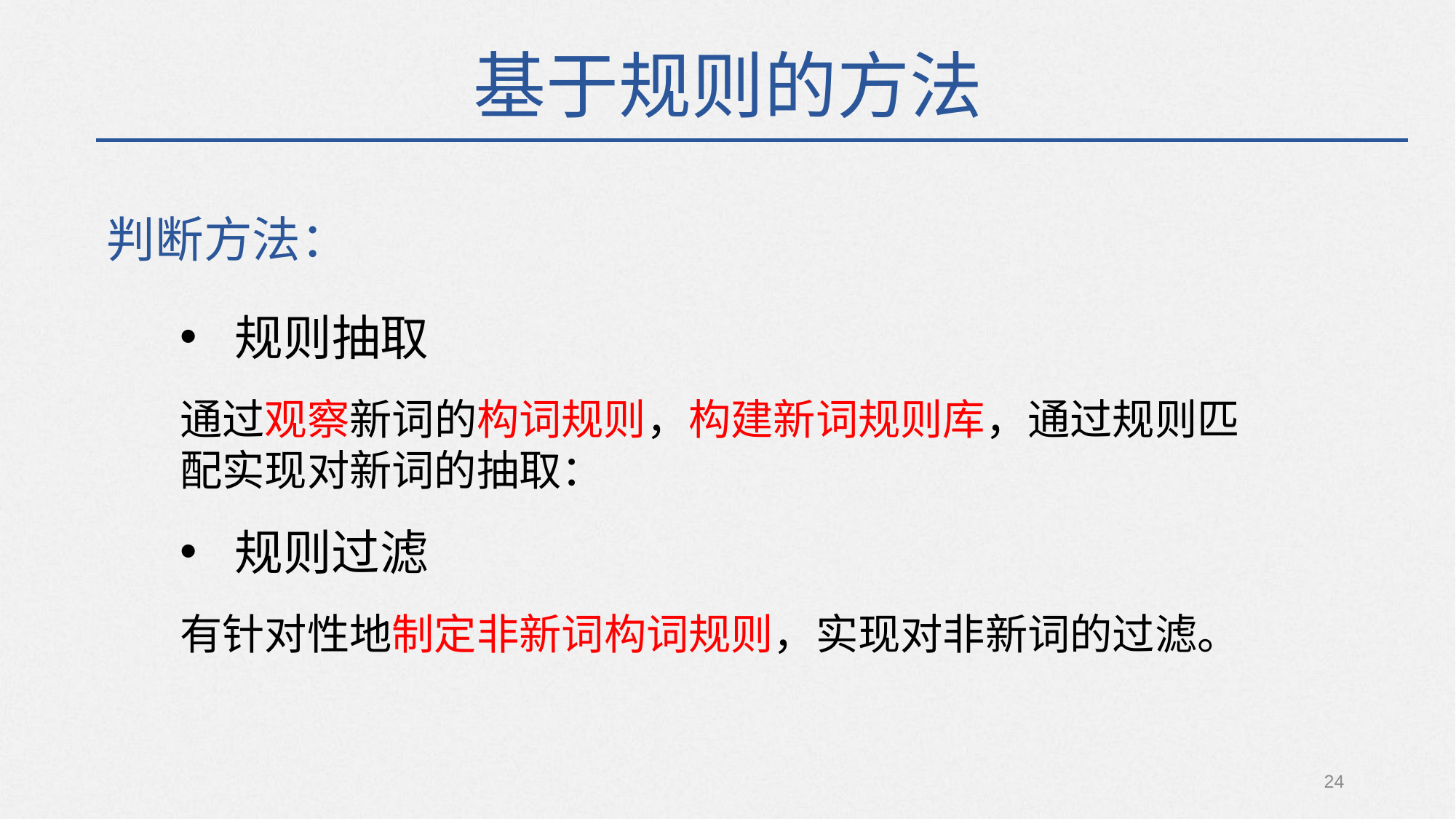

基于规则的方法
判断方法：
规则抽取
通过观察新词的构词规则，构建新词规则库，通过规则匹配实现对新词的抽取：
规则过滤
有针对性地制定非新词构词规则，实现对非新词的过滤。
24